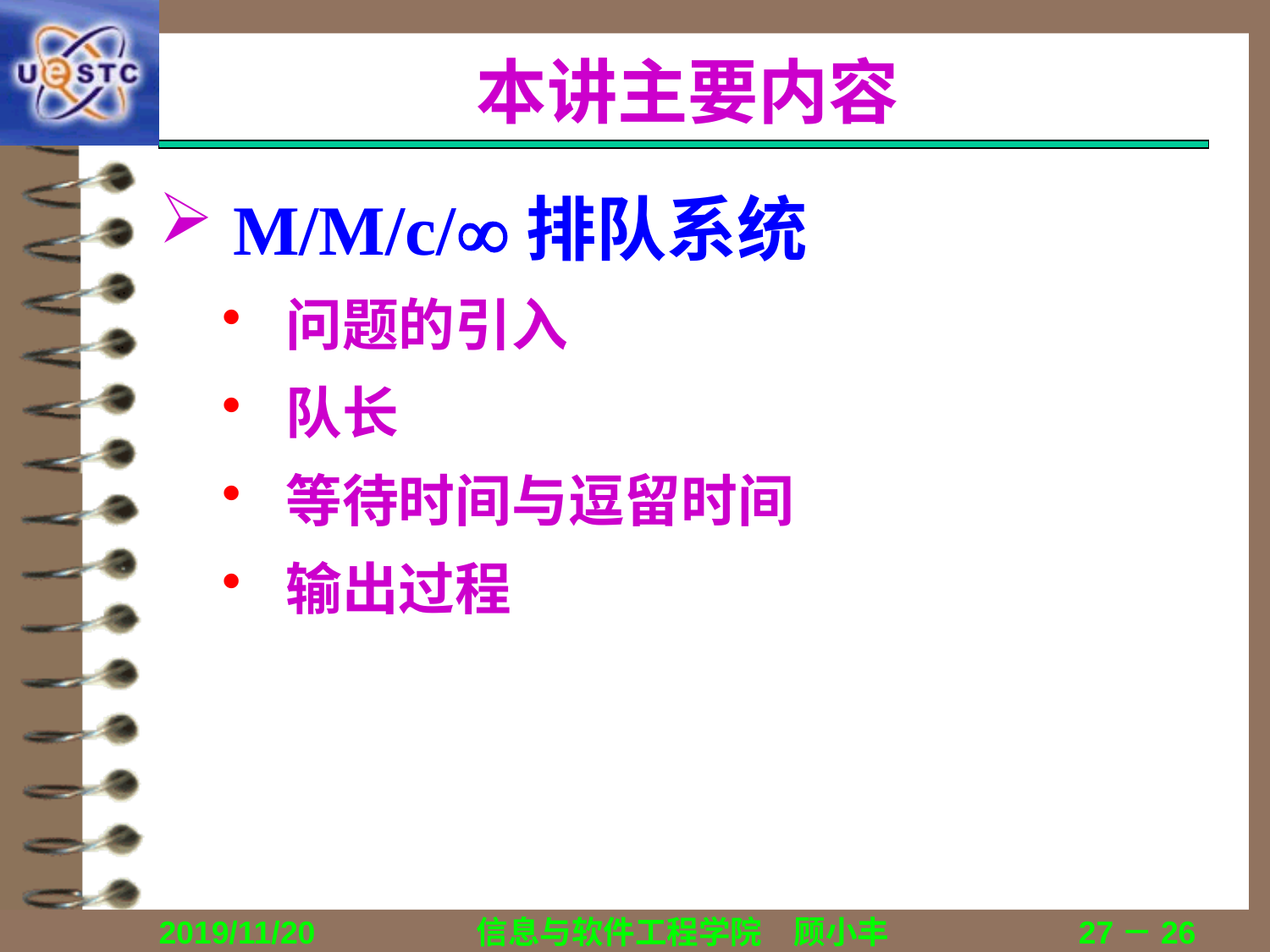

# 本讲主要内容
M/M/c/∞排队系统
问题的引入
队长
等待时间与逗留时间
输出过程
2019/11/20
信息与软件工程学院　顾小丰
27－26